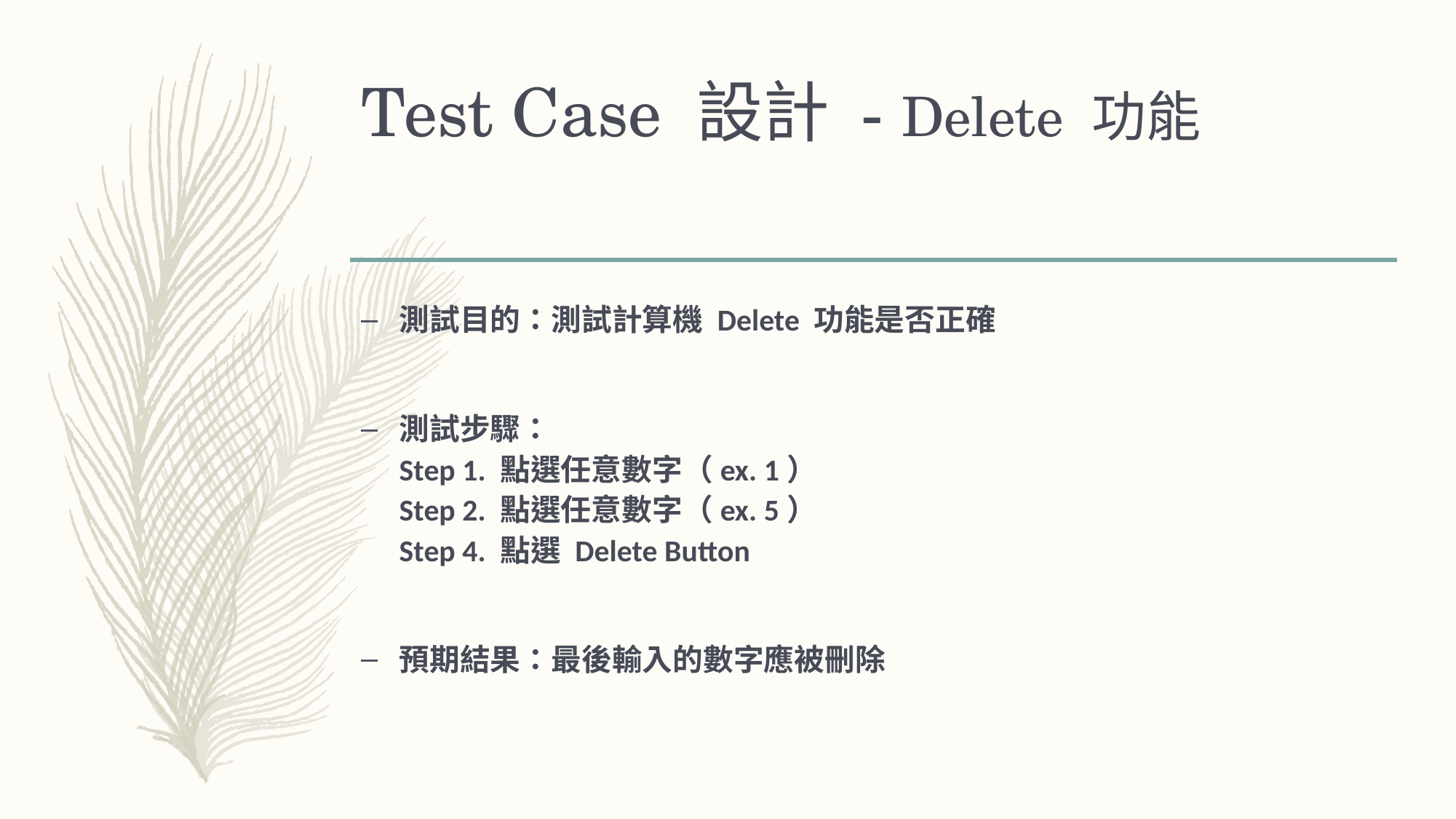

# Test Case 設計 - Delete 功能
測試目的：測試計算機 Delete 功能是否正確

測試步驟：
Step 1. 點選任意數字（ex. 1）
Step 2. 點選任意數字（ex. 5）
Step 4. 點選 Delete Button

預期結果：最後輸入的數字應被刪除